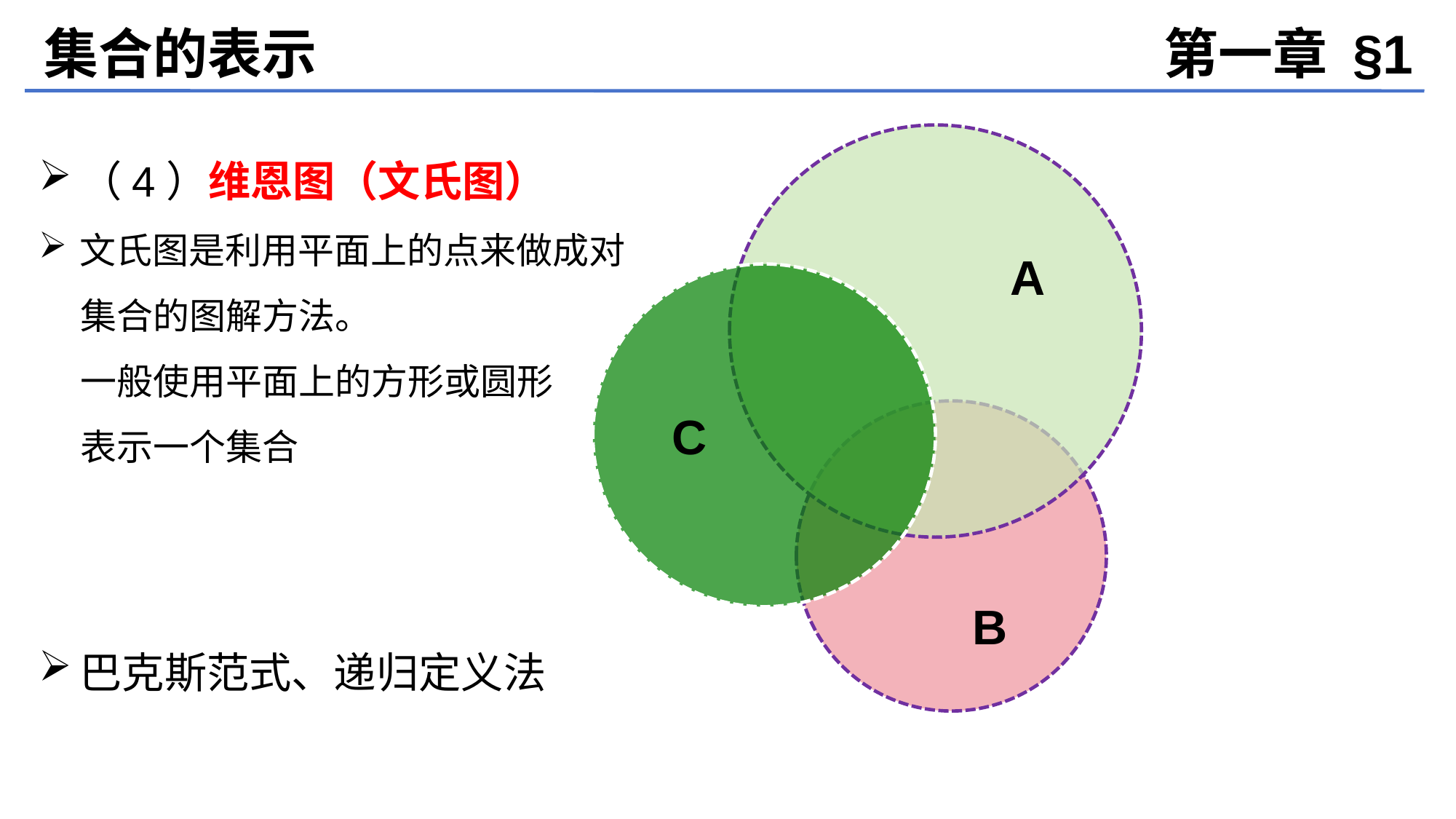

集合的表示
第一章 §1
（4）维恩图（文氏图）
文氏图是利用平面上的点来做成对
    集合的图解方法。
    一般使用平面上的方形或圆形
    表示一个集合

巴克斯范式、递归定义法

A

C

B